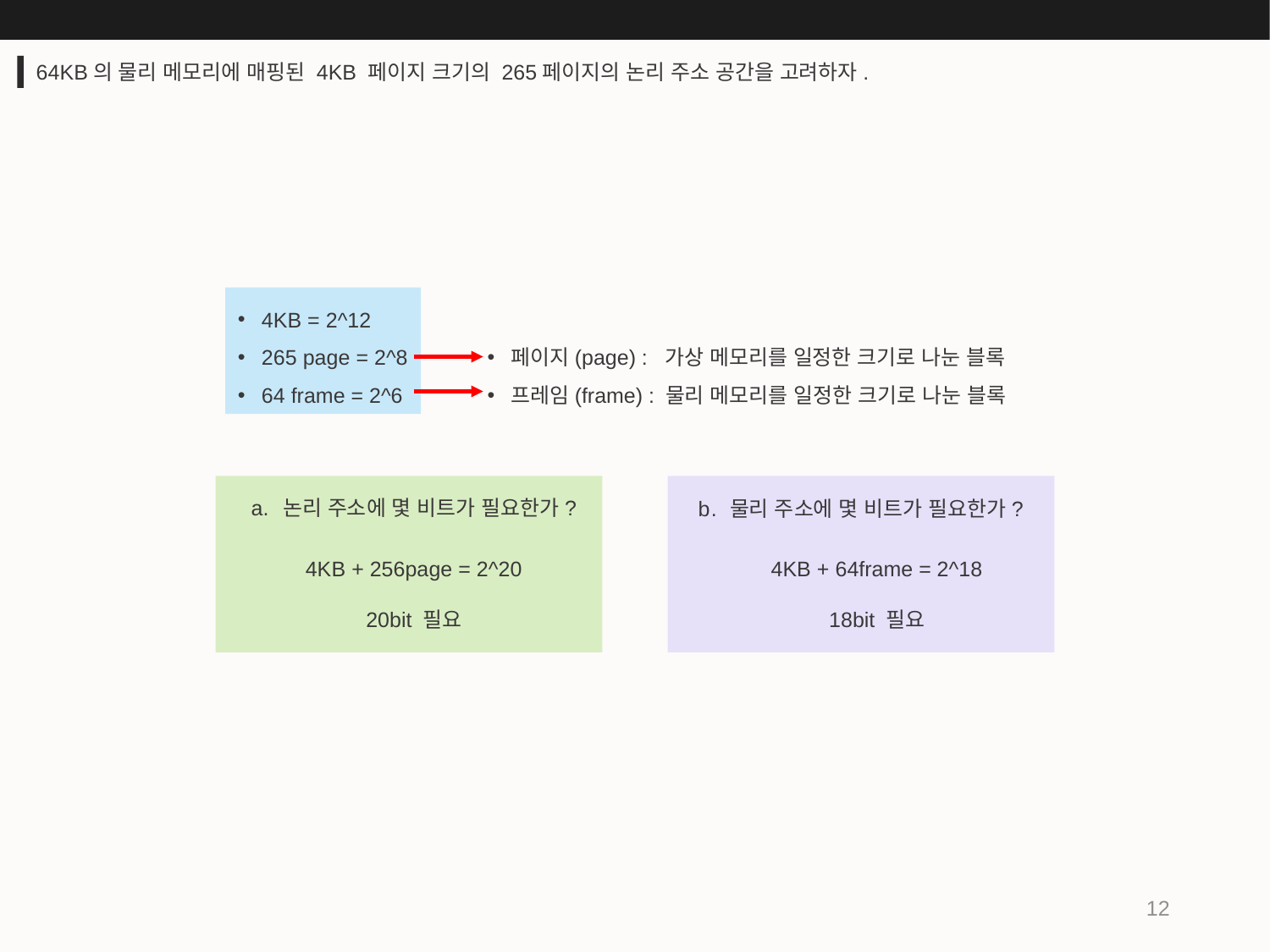

64KB의 물리 메모리에 매핑된 4KB 페이지 크기의 265페이지의 논리 주소 공간을 고려하자.

4KB = 2^12
265 page = 2^8
64 frame = 2^6
페이지(page) :  가상 메모리를 일정한 크기로 나눈 블록
프레임(frame) : 물리 메모리를 일정한 크기로 나눈 블록

논리 주소에 몇 비트가 필요한가?
4KB + 256page = 2^20

20bit 필요

물리 주소에 몇 비트가 필요한가?
4KB + 64frame = 2^18

18bit 필요
12